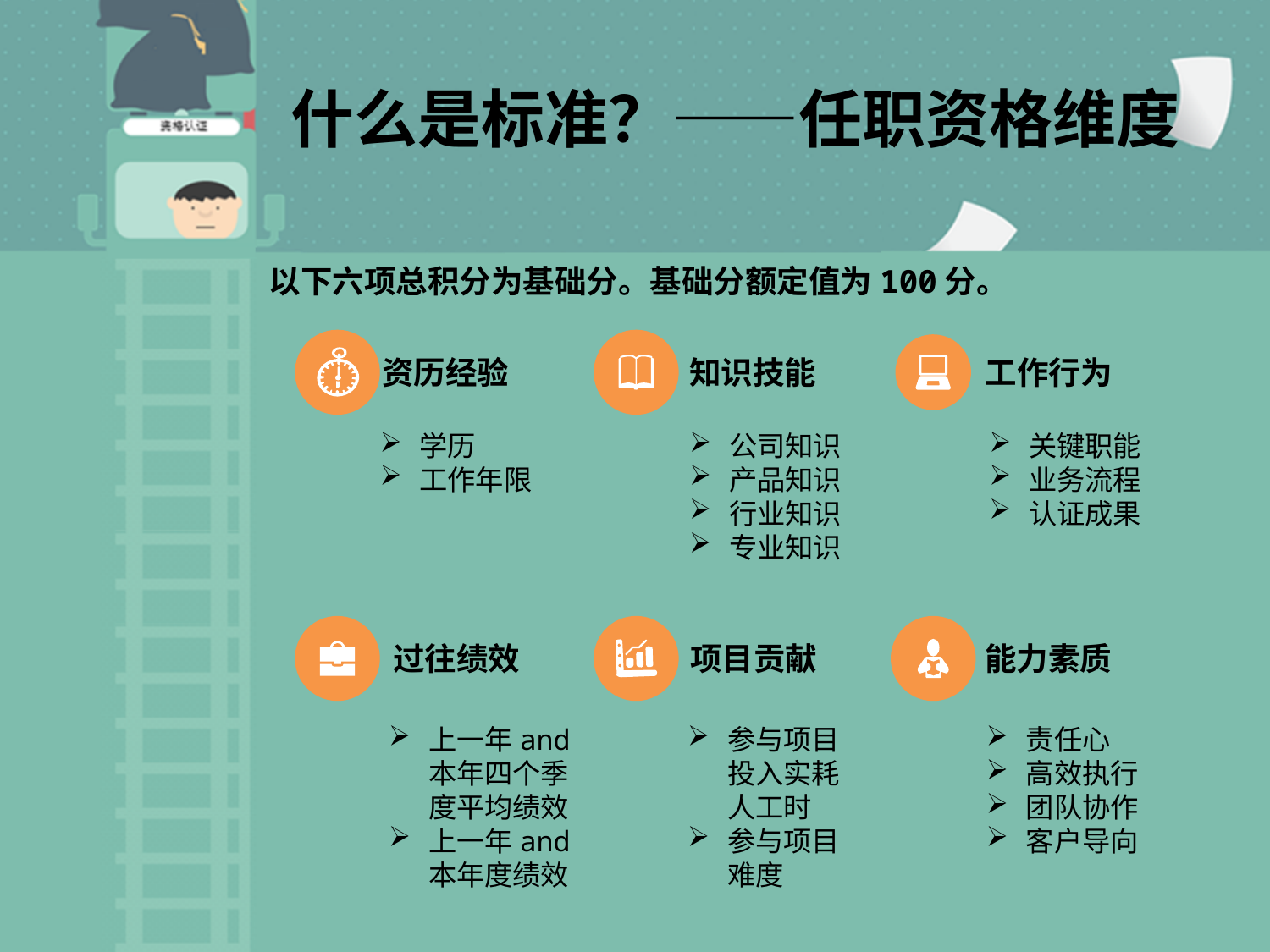

# 什么是标准？——任职资格维度
以下六项总积分为基础分。基础分额定值为100分。

资历经验

知识技能

工作行为
学历
工作年限

公司知识
产品知识
行业知识
专业知识

关键职能
业务流程
认证成果

过往绩效

项目贡献

能力素质
上一年and本年四个季度平均绩效
上一年and本年度绩效
参与项目投入实耗人工时
参与项目难度
责任心
高效执行
团队协作
客户导向